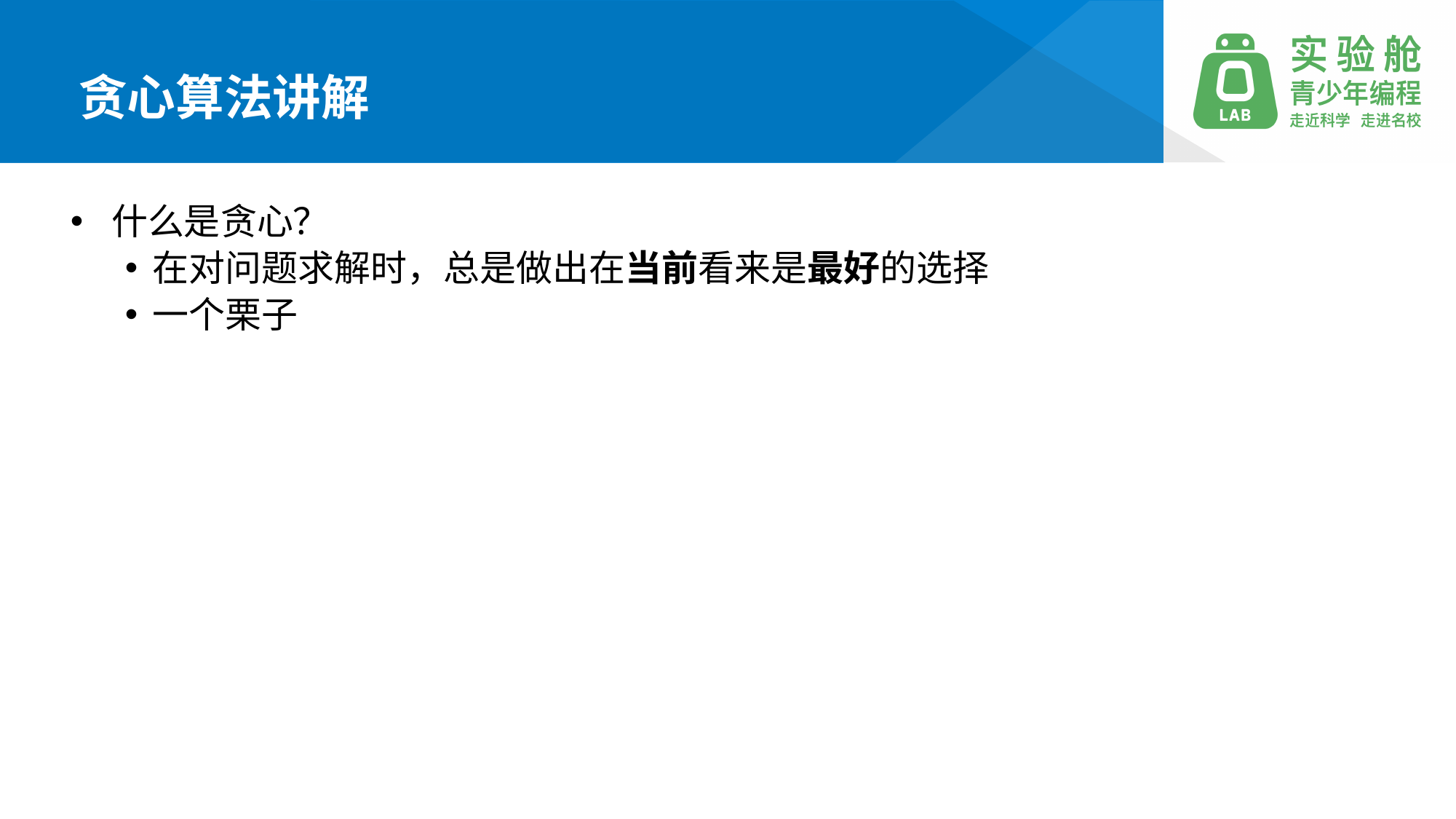

贪心算法讲解
什么是贪心？
在对问题求解时，总是做出在当前看来是最好的选择
一个栗子